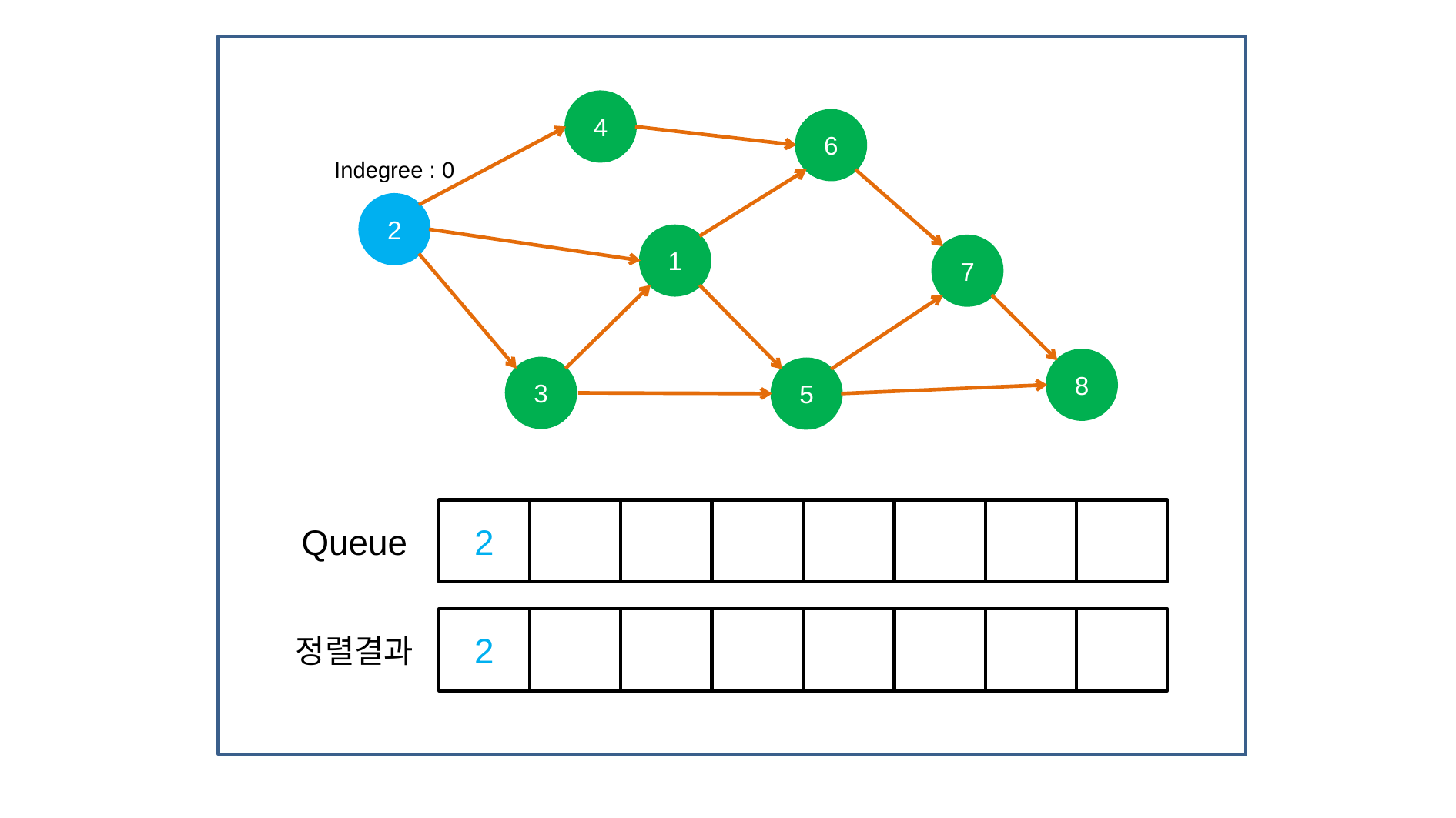

4
6
Indegree : 0
2
1
7
8
3
5
2

Queue
2

정렬결과